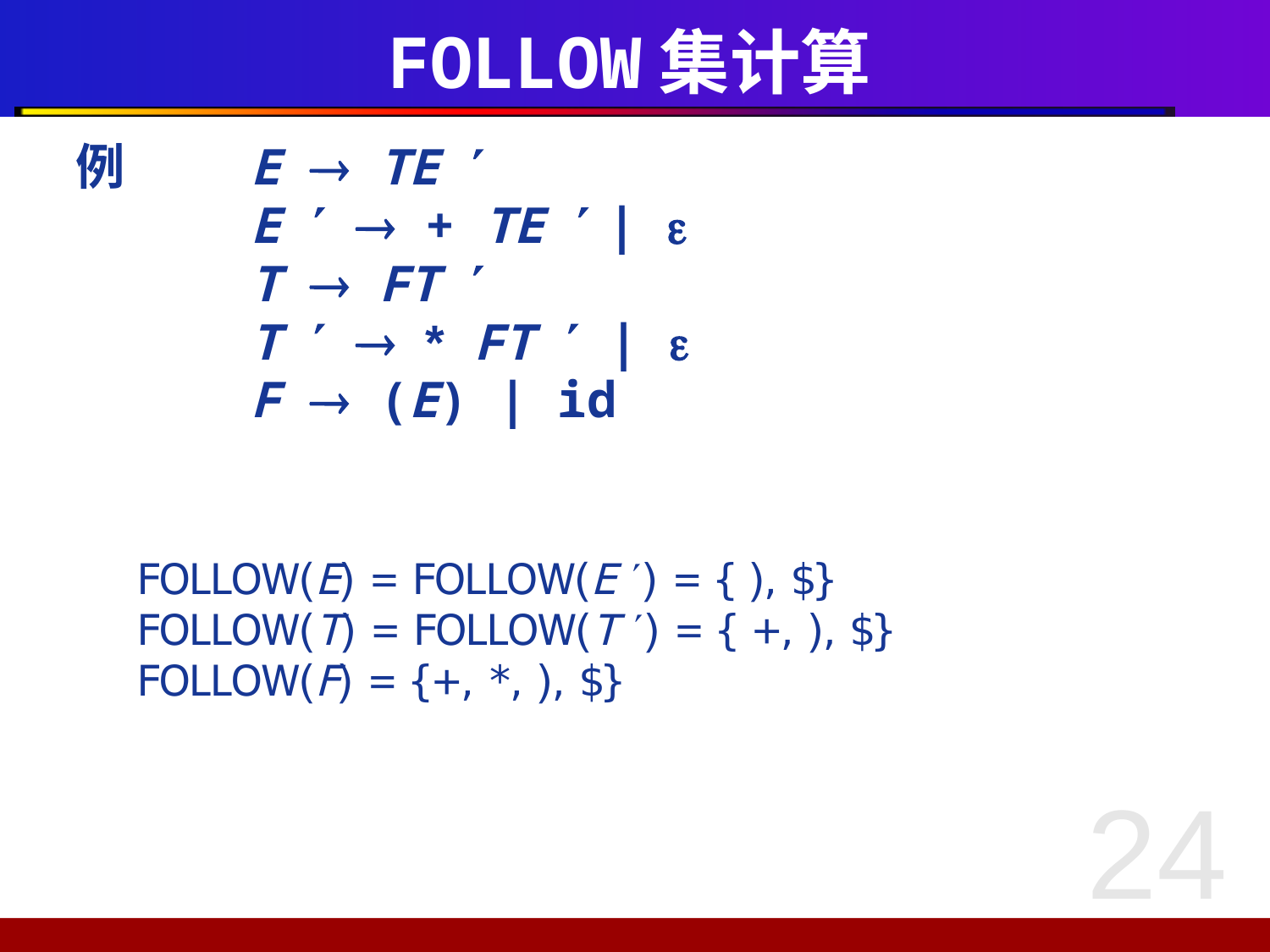

# FOLLOW集计算
例 	E → TE ′
	  	E ′ → + TE ′ | ε
     	T → FT ′
     	T ′ → * FT ′ | ε
     	F → (E) | id

FOLLOW(E) = FOLLOW(E ′) = { ), $}
FOLLOW(T) = FOLLOW(T ′) = { +, ), $}
FOLLOW(F) = {+, *, ), $}
24